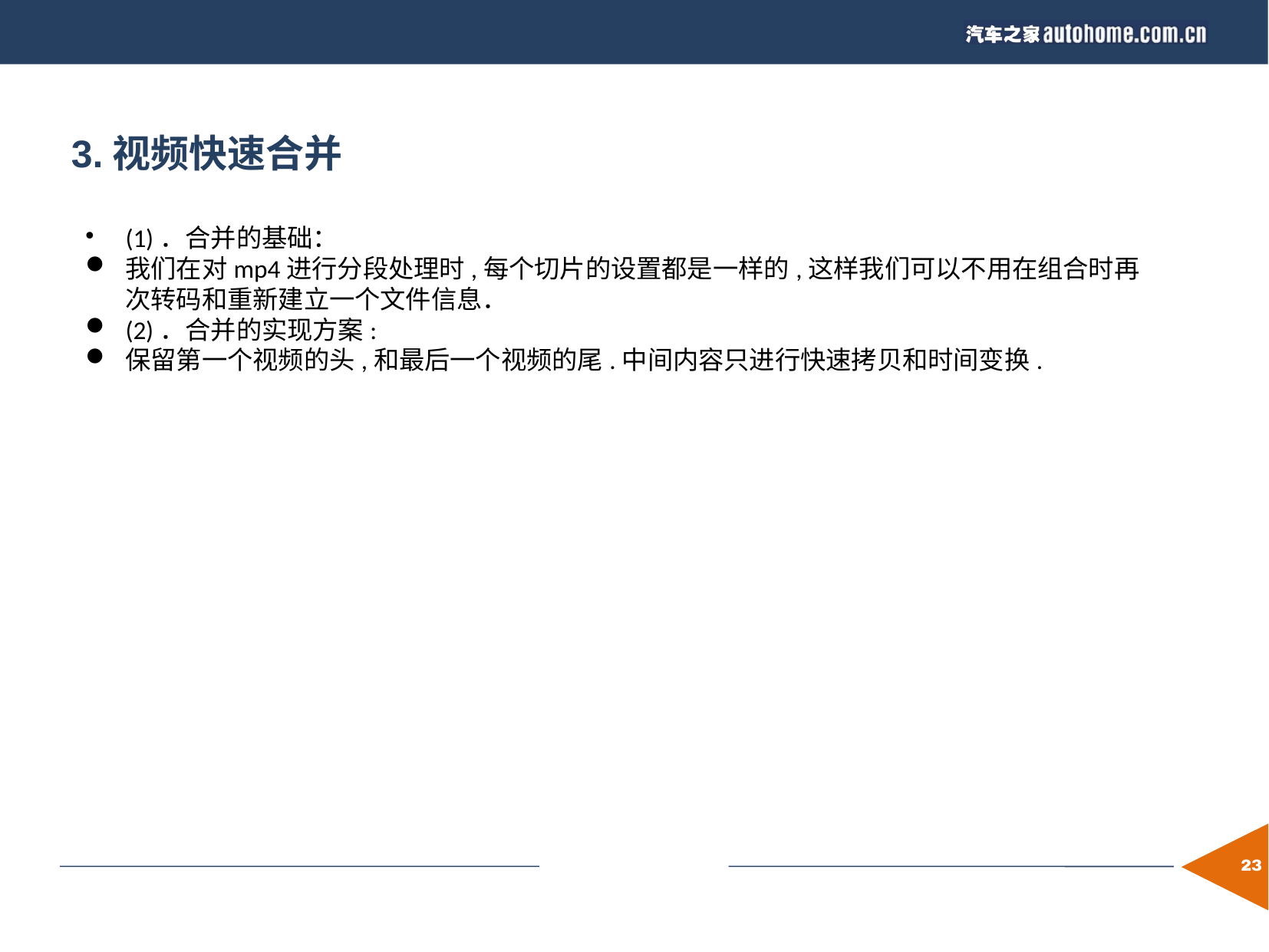

3.视频快速合并
(1)．合并的基础：
我们在对mp4进行分段处理时,每个切片的设置都是一样的,这样我们可以不用在组合时再次转码和重新建立一个文件信息．
(2)．合并的实现方案:
保留第一个视频的头,和最后一个视频的尾.中间内容只进行快速拷贝和时间变换.
23